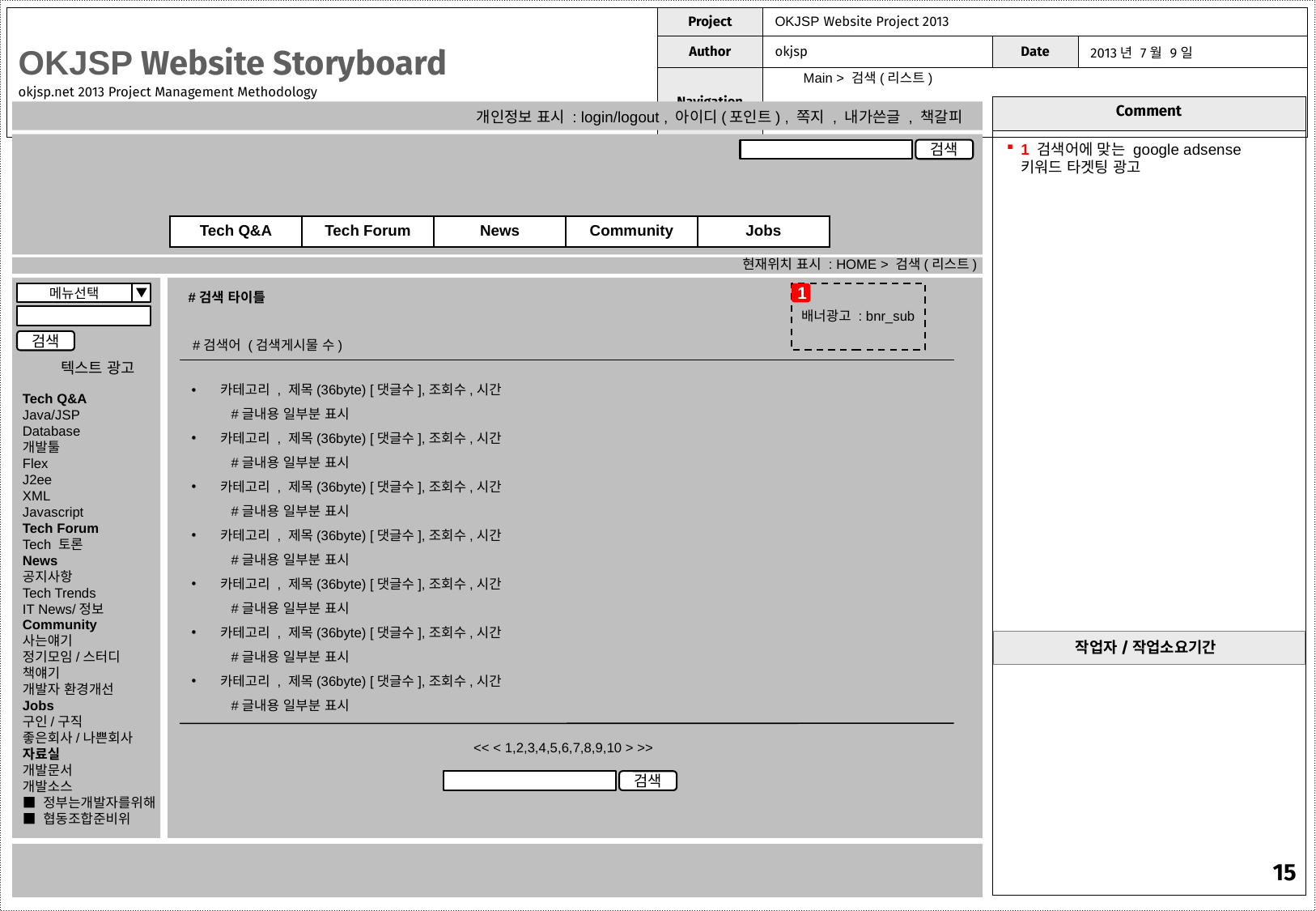

Main > 검색(리스트)

개인정보 표시 : login/logout , 아이디(포인트) , 쪽지 , 내가쓴글 , 책갈피
1 검색어에 맞는 google adsense 키워드 타겟팅 광고

검색
| Tech Q&A | Tech Forum | News | Community | Jobs |
| --- | --- | --- | --- | --- |
현재위치 표시 : HOME > 검색(리스트)

메뉴선택

#검색 타이틀

1
배너광고 : bnr_sub

검색
#검색어 (검색게시물 수)
텍스트 광고
카테고리 , 제목(36byte) [댓글수],조회수,시간
  #글내용 일부분 표시
카테고리 , 제목(36byte) [댓글수],조회수,시간
  #글내용 일부분 표시
카테고리 , 제목(36byte) [댓글수],조회수,시간
  #글내용 일부분 표시
카테고리 , 제목(36byte) [댓글수],조회수,시간
  #글내용 일부분 표시
카테고리 , 제목(36byte) [댓글수],조회수,시간
  #글내용 일부분 표시
카테고리 , 제목(36byte) [댓글수],조회수,시간
  #글내용 일부분 표시
카테고리 , 제목(36byte) [댓글수],조회수,시간
  #글내용 일부분 표시
Tech Q&A
Java/JSP
Database
개발툴
Flex
J2ee
XML
Javascript
Tech Forum
Tech 토론
News
공지사항
Tech Trends
IT News/정보
Community
사는얘기
정기모임/스터디
책얘기
개발자 환경개선
Jobs
구인/구직
좋은회사/나쁜회사
자료실
개발문서
개발소스
■ 정부는개발자를위해
■ 협동조합준비위
<< < 1,2,3,4,5,6,7,8,9,10 > >>

검색

15